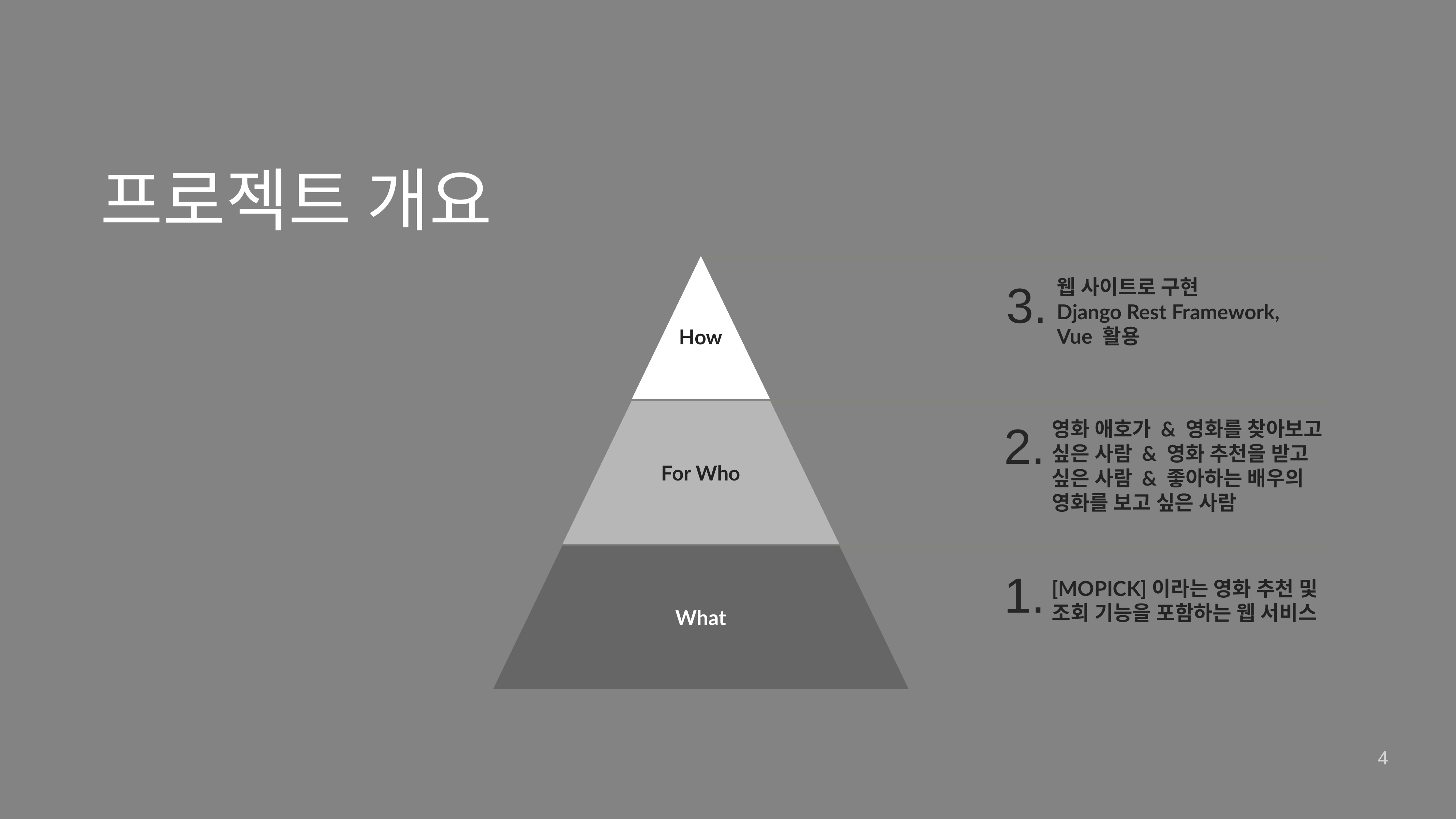

# 프로젝트 개요

How
웹 사이트로 구현
Django Rest Framework,
Vue 활용
3.
For Who
2.
영화 애호가 & 영화를 찾아보고 싶은 사람 & 영화 추천을 받고 싶은 사람 & 좋아하는 배우의 영화를 보고 싶은 사람
What
1.
[MOPICK]이라는 영화 추천 및 조회 기능을 포함하는 웹 서비스
4